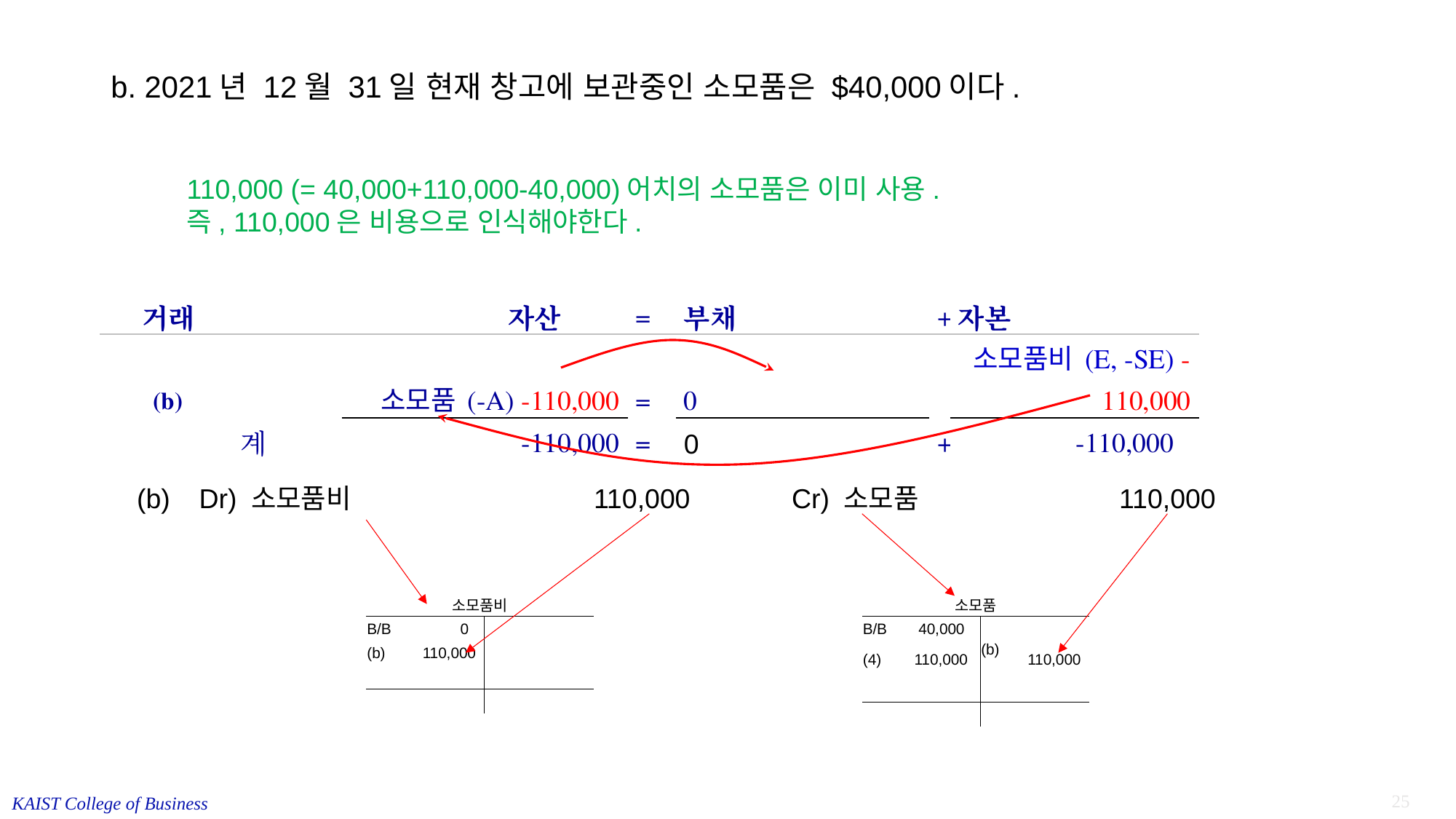

# b. 2021년 12월 31일 현재 창고에 보관중인 소모품은 $40,000이다.
110,000 (= 40,000+110,000-40,000)어치의 소모품은 이미 사용.
즉, 110,000은 비용으로 인식해야한다.
|  |  |  |  |  |  |  |  |  |  |  |  |  |  |  |
| --- | --- | --- | --- | --- | --- | --- | --- | --- | --- | --- | --- | --- | --- | --- |
| 거래 |  |  |  |  |  | 자산 |  |  | = | 부채 | + | 자본 |  |  |
| (b) |  |  |  |  | 소모품 (-A) -110,000 |  |  |  | = | 0 |  | 소모품비 (E, -SE) -110,000 |  |  |
|  |  |  |  | 계 | -110,000 |  |  |  | = | 0 | + | -110,000 |  |  |
|  |  |  |  |  |  |  |  |  |  |  |  |  |  |  |

(b)	 Dr) 소모품비	   	110,000      		Cr) 소모품		110,000
| 소모품비 |  |  |  |
| --- | --- | --- | --- |
| B/B | 0 |  |  |
| (b) | 110,000 |  |  |
|  |  |  |  |
|  |  |  |  |
| 소모품 |  |  |  |
| --- | --- | --- | --- |
| B/B | 40,000 |  |  |
| (4) | 110,000 | (b) | 110,000 |
|  |  |  |  |
|  |  |  |  |